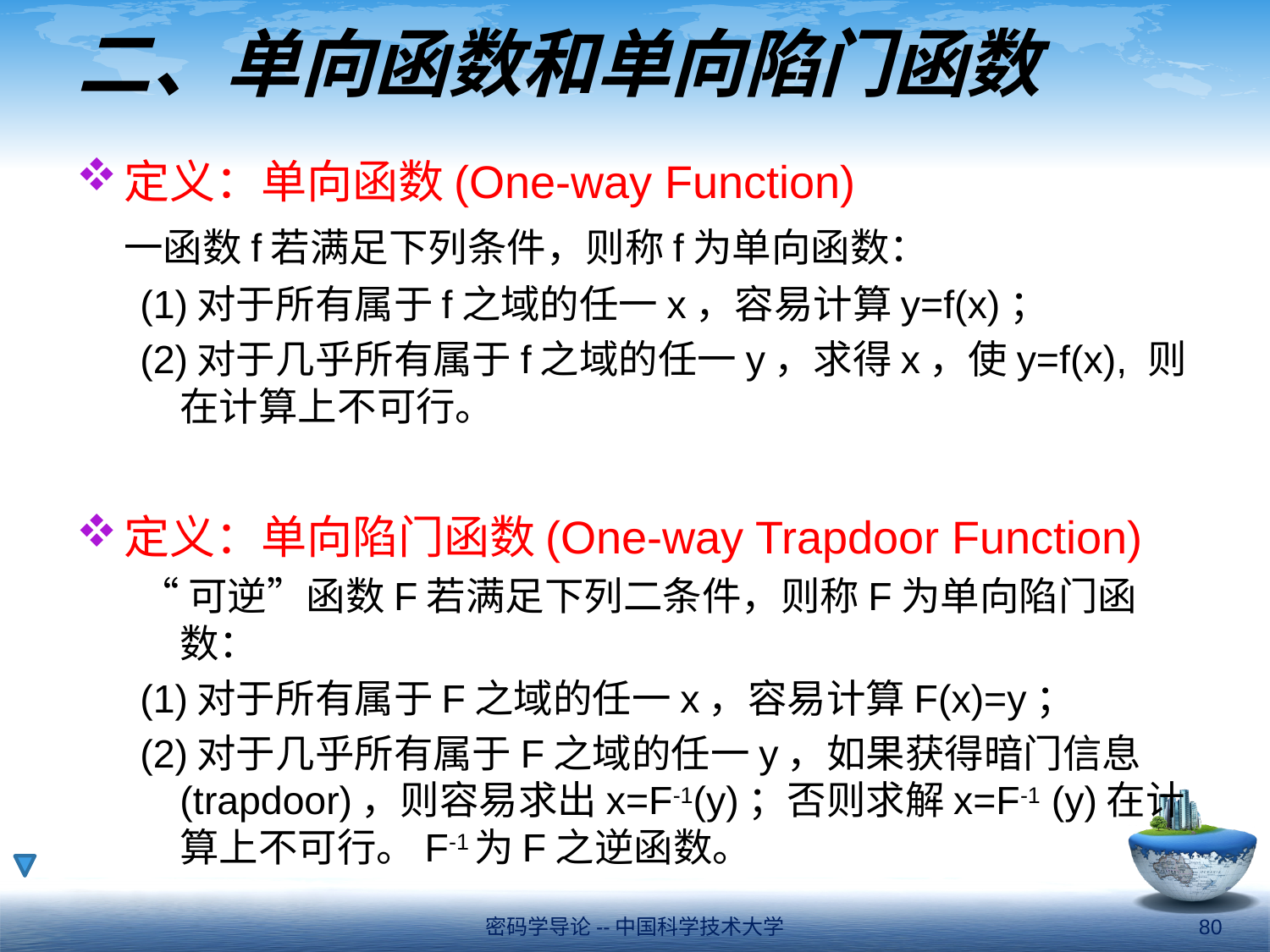

# 二、单向函数和单向陷门函数
定义：单向函数(One-way Function)
	一函数f若满足下列条件，则称f为单向函数：
(1)对于所有属于f之域的任一x，容易计算y=f(x)；
(2)对于几乎所有属于f之域的任一y，求得x，使y=f(x), 则在计算上不可行。

定义：单向陷门函数(One-way Trapdoor Function)
“可逆”函数F若满足下列二条件，则称F为单向陷门函数：
(1)对于所有属于F之域的任一x，容易计算F(x)=y；
(2)对于几乎所有属于F之域的任一y，如果获得暗门信息(trapdoor)，则容易求出x=F-1(y)；否则求解x=F-1 (y)在计算上不可行。F-1为F之逆函数。

密码学导论--中国科学技术大学
80